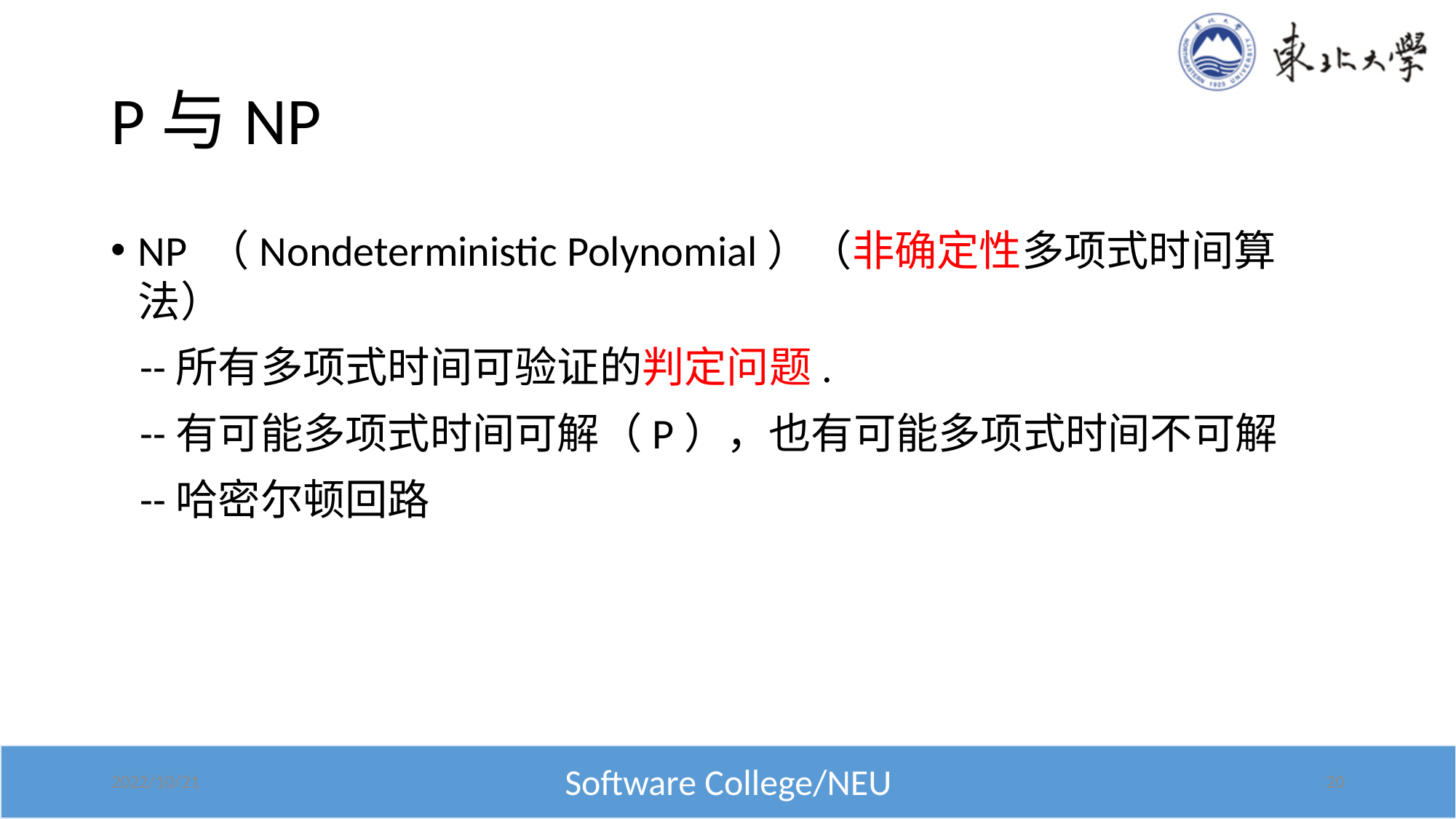

# P与NP
NP （Nondeterministic Polynomial）（非确定性多项式时间算法）
   --所有多项式时间可验证的判定问题.
   --有可能多项式时间可解（P），也有可能多项式时间不可解
   --哈密尔顿回路